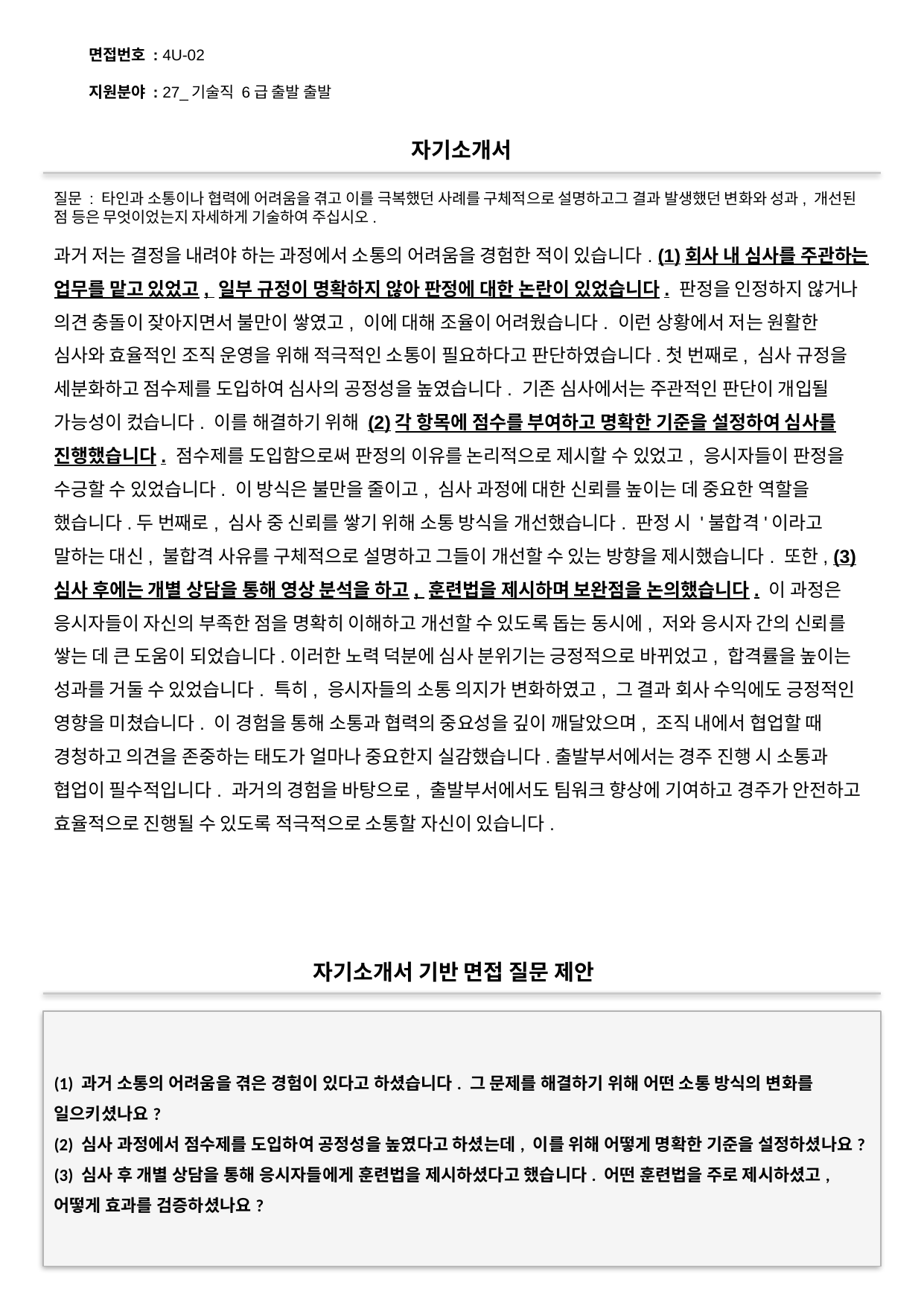

면접번호 : 4U-02

지원분야 : 27_기술직 6급 출발 출발
#

자기소개서

질문 : 타인과 소통이나 협력에 어려움을 겪고 이를 극복했던 사례를 구체적으로 설명하고그 결과 발생했던 변화와 성과, 개선된 점 등은 무엇이었는지 자세하게 기술하여 주십시오.

과거 저는 결정을 내려야 하는 과정에서 소통의 어려움을 경험한 적이 있습니다. (1)회사 내 심사를 주관하는 업무를 맡고 있었고, 일부 규정이 명확하지 않아 판정에 대한 논란이 있었습니다. 판정을 인정하지 않거나 의견 충돌이 잦아지면서 불만이 쌓였고, 이에 대해 조율이 어려웠습니다. 이런 상황에서 저는 원활한 심사와 효율적인 조직 운영을 위해 적극적인 소통이 필요하다고 판단하였습니다.첫 번째로, 심사 규정을 세분화하고 점수제를 도입하여 심사의 공정성을 높였습니다. 기존 심사에서는 주관적인 판단이 개입될 가능성이 컸습니다. 이를 해결하기 위해 (2)각 항목에 점수를 부여하고 명확한 기준을 설정하여 심사를 진행했습니다. 점수제를 도입함으로써 판정의 이유를 논리적으로 제시할 수 있었고, 응시자들이 판정을 수긍할 수 있었습니다. 이 방식은 불만을 줄이고, 심사 과정에 대한 신뢰를 높이는 데 중요한 역할을 했습니다.두 번째로, 심사 중 신뢰를 쌓기 위해 소통 방식을 개선했습니다. 판정 시 '불합격'이라고 말하는 대신, 불합격 사유를 구체적으로 설명하고 그들이 개선할 수 있는 방향을 제시했습니다. 또한, (3)심사 후에는 개별 상담을 통해 영상 분석을 하고, 훈련법을 제시하며 보완점을 논의했습니다. 이 과정은 응시자들이 자신의 부족한 점을 명확히 이해하고 개선할 수 있도록 돕는 동시에, 저와 응시자 간의 신뢰를 쌓는 데 큰 도움이 되었습니다.이러한 노력 덕분에 심사 분위기는 긍정적으로 바뀌었고, 합격률을 높이는 성과를 거둘 수 있었습니다. 특히, 응시자들의 소통 의지가 변화하였고, 그 결과 회사 수익에도 긍정적인 영향을 미쳤습니다. 이 경험을 통해 소통과 협력의 중요성을 깊이 깨달았으며, 조직 내에서 협업할 때 경청하고 의견을 존중하는 태도가 얼마나 중요한지 실감했습니다.출발부서에서는 경주 진행 시 소통과 협업이 필수적입니다. 과거의 경험을 바탕으로, 출발부서에서도 팀워크 향상에 기여하고 경주가 안전하고 효율적으로 진행될 수 있도록 적극적으로 소통할 자신이 있습니다.

자기소개서 기반 면접 질문 제안

(1) 과거 소통의 어려움을 겪은 경험이 있다고 하셨습니다. 그 문제를 해결하기 위해 어떤 소통 방식의 변화를 일으키셨나요?
(2) 심사 과정에서 점수제를 도입하여 공정성을 높였다고 하셨는데, 이를 위해 어떻게 명확한 기준을 설정하셨나요?
(3) 심사 후 개별 상담을 통해 응시자들에게 훈련법을 제시하셨다고 했습니다. 어떤 훈련법을 주로 제시하셨고, 어떻게 효과를 검증하셨나요?